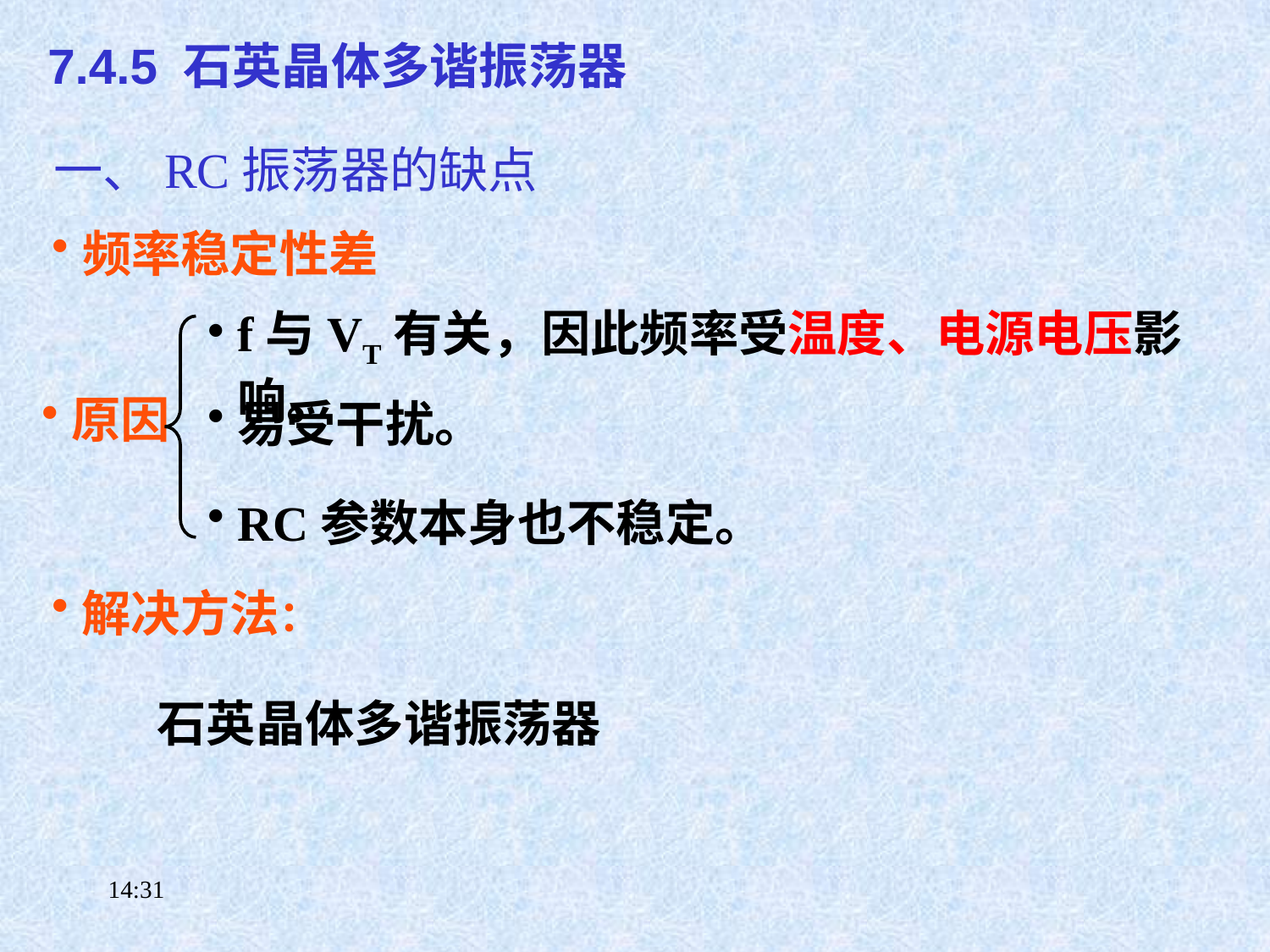

# 7.4.5 石英晶体多谐振荡器
一、RC振荡器的缺点
频率稳定性差
f与VT有关，因此频率受温度、电源电压影响。

原因
易受干扰。
RC参数本身也不稳定。
解决方法：
石英晶体多谐振荡器
14:31